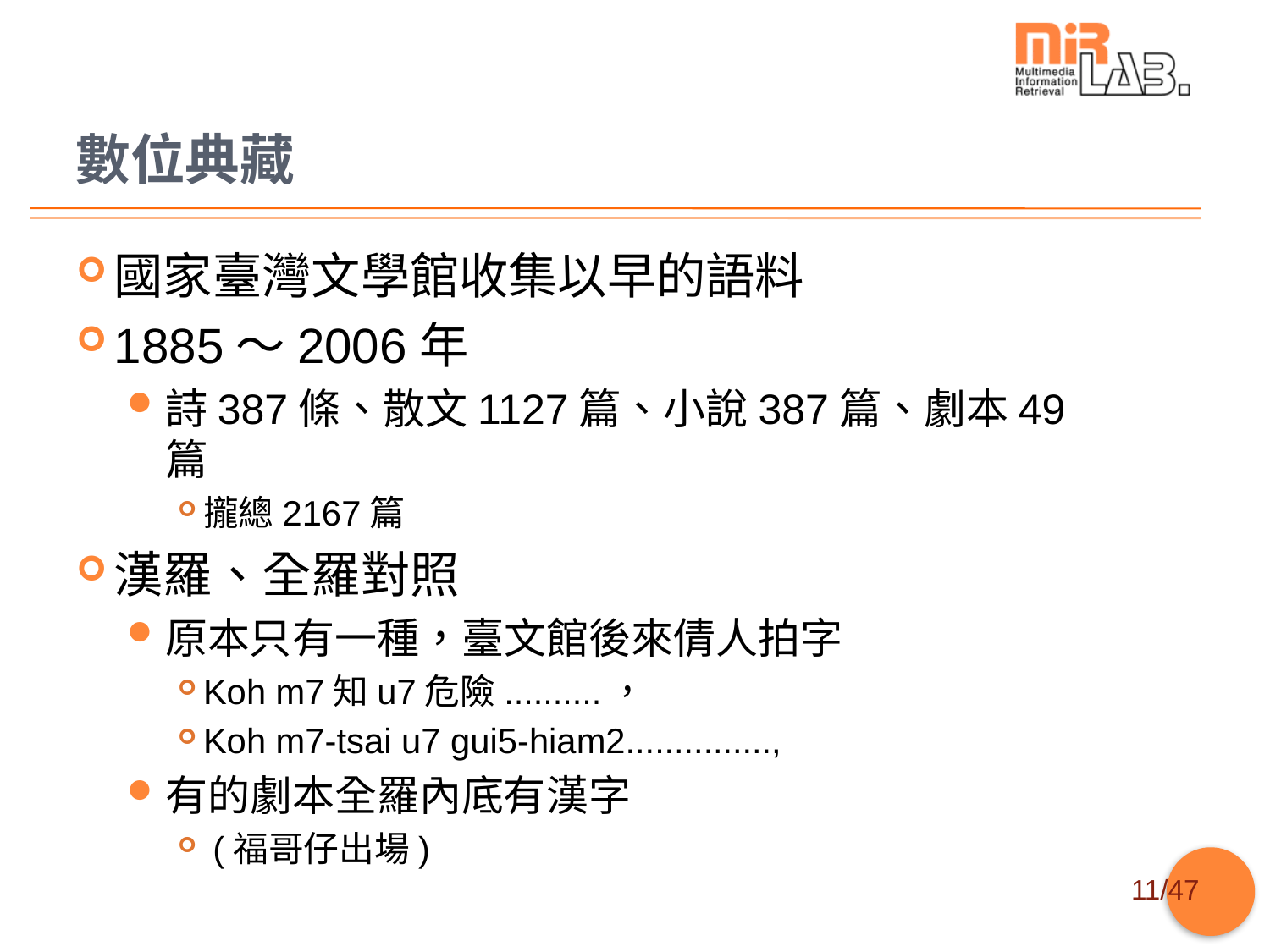

# 數位典藏
國家臺灣文學館收集以早的語料
1885～2006年
詩387條、散文1127篇、小說387篇、劇本49篇
攏總2167篇
漢羅、全羅對照
原本只有一種，臺文館後來倩人拍字
Koh m7知u7危險..........，
Koh m7-tsai u7 gui5-hiam2...............,
有的劇本全羅內底有漢字
 (福哥仔出場)